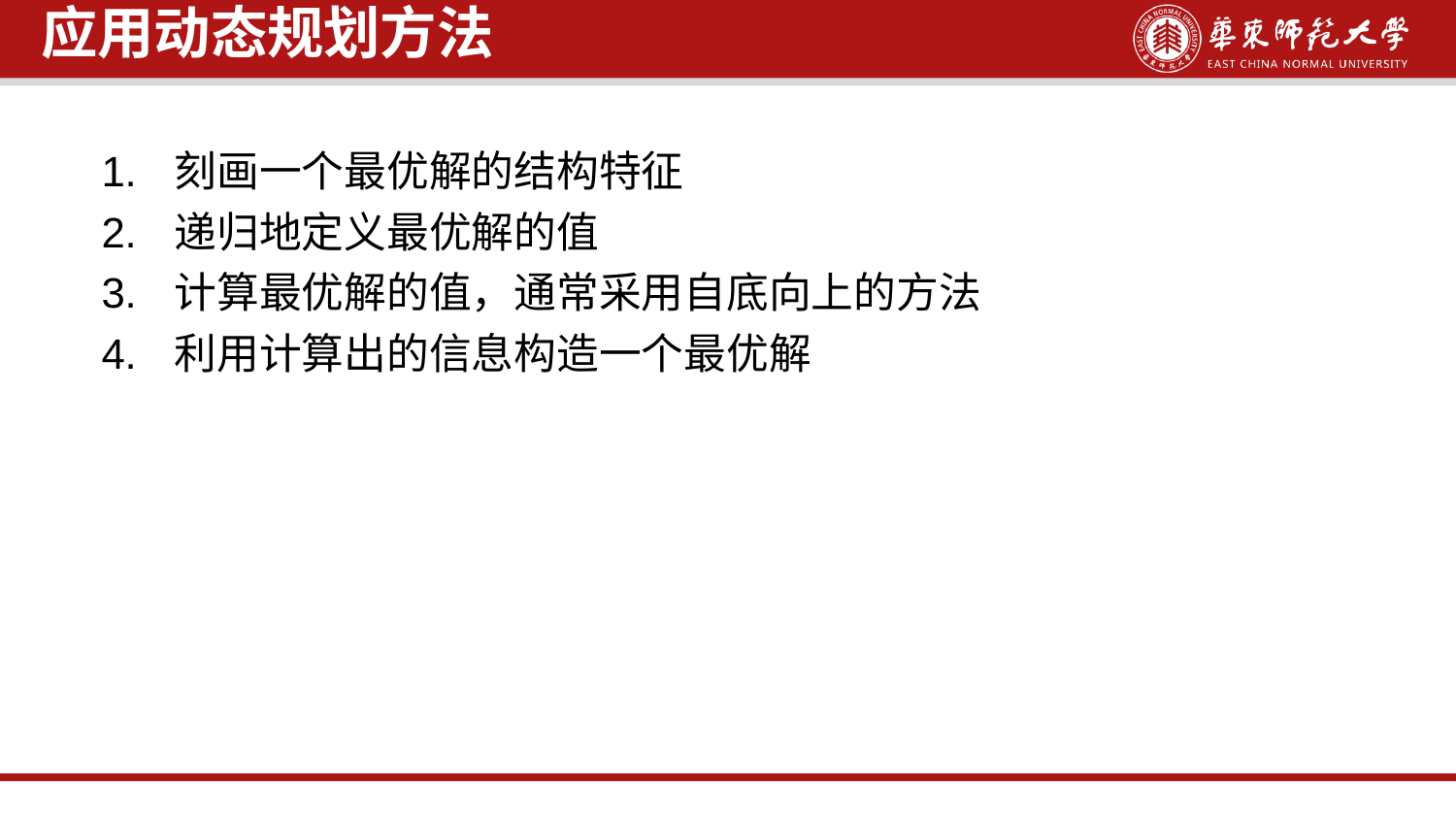

应用动态规划方法
刻画一个最优解的结构特征
递归地定义最优解的值
计算最优解的值，通常采用自底向上的方法
利用计算出的信息构造一个最优解